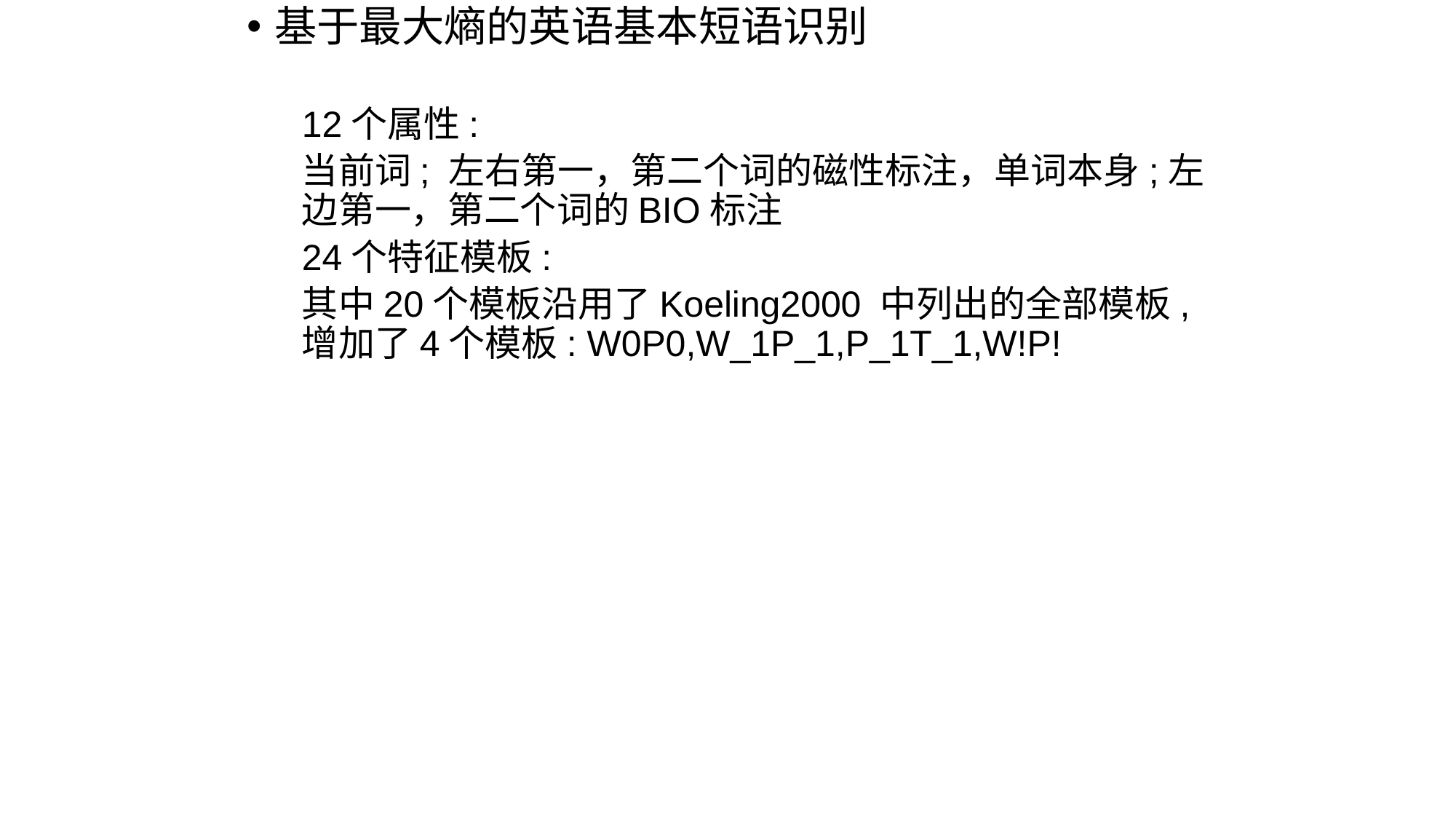

基于最大熵的英语基本短语识别

12个属性:
当前词; 左右第一，第二个词的磁性标注，单词本身;左边第一，第二个词的BIO标注
24个特征模板:
其中20个模板沿用了Koeling2000 中列出的全部模板,增加了4个模板: W0P0,W_1P_1,P_1T_1,W!P!